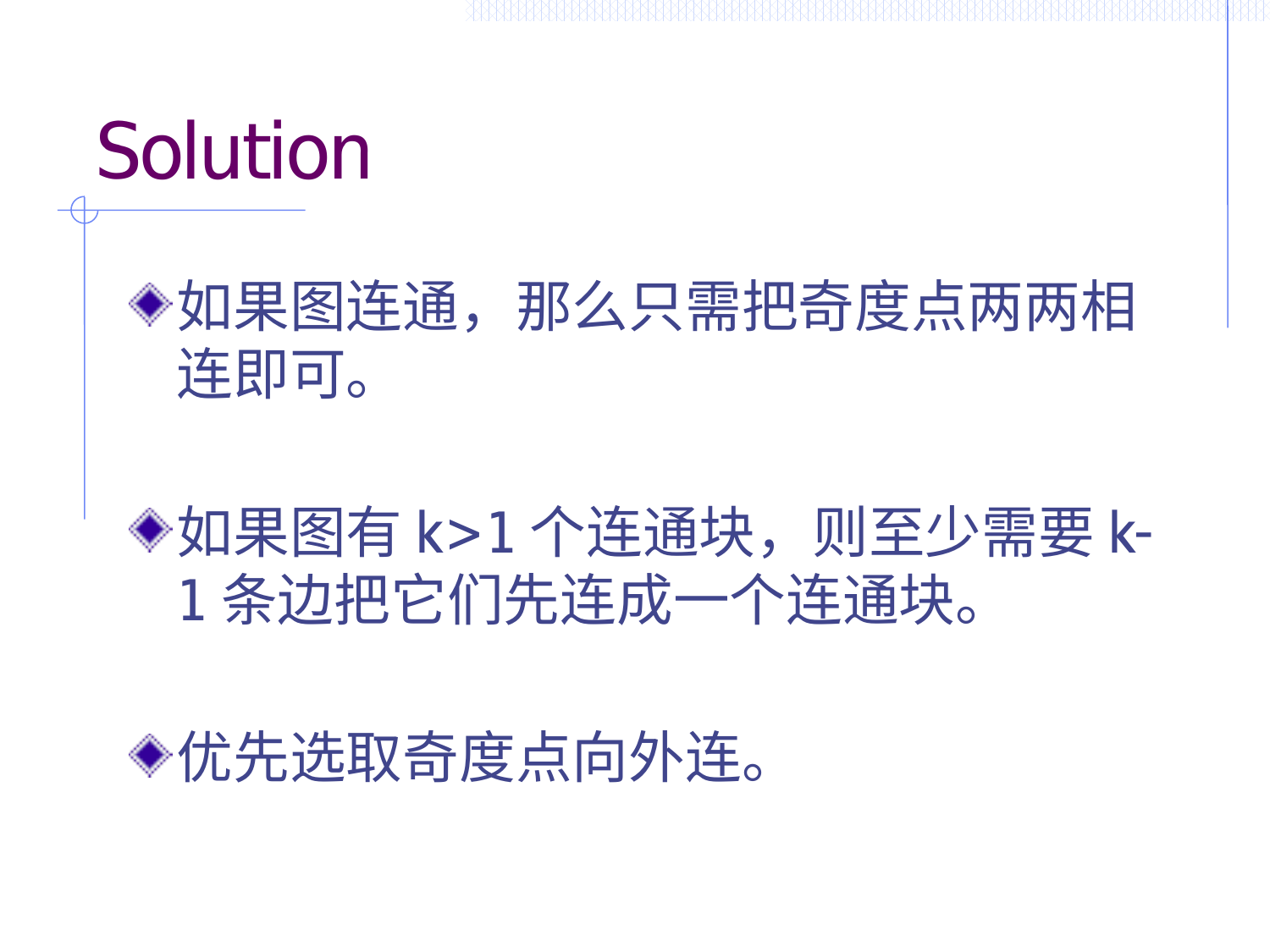

# Solution
如果图连通，那么只需把奇度点两两相连即可。

如果图有k>1个连通块，则至少需要k-1条边把它们先连成一个连通块。

优先选取奇度点向外连。